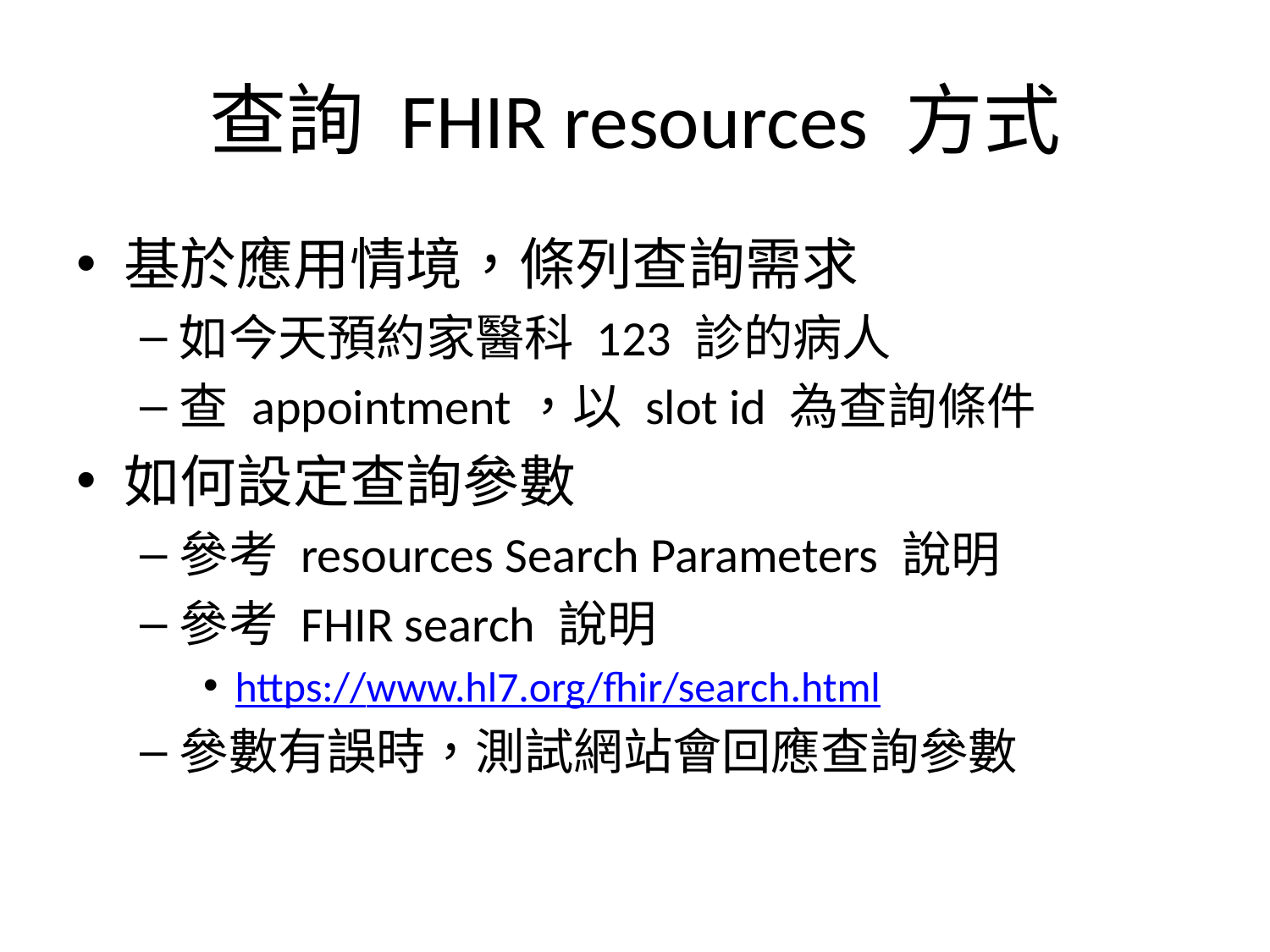

# 查詢 FHIR resources 方式
基於應用情境，條列查詢需求
如今天預約家醫科 123 診的病人
查 appointment，以 slot id 為查詢條件
如何設定查詢參數
參考 resources Search Parameters 說明
參考 FHIR search 說明
https://www.hl7.org/fhir/search.html
參數有誤時，測試網站會回應查詢參數